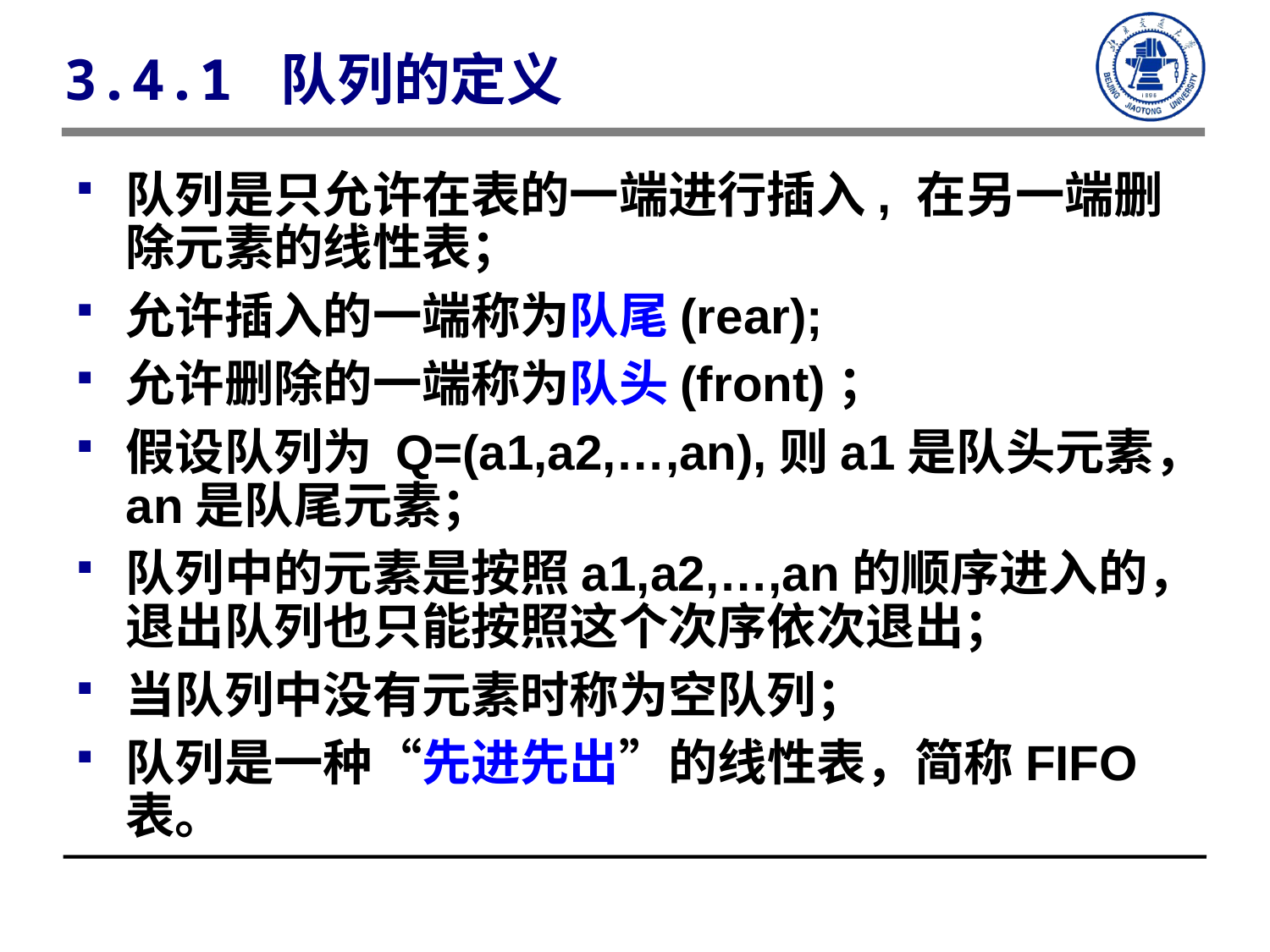

3.4.1 队列的定义
队列是只允许在表的一端进行插入, 在另一端删除元素的线性表；
允许插入的一端称为队尾(rear);
允许删除的一端称为队头(front)；
假设队列为 Q=(a1,a2,…,an),则a1是队头元素，an是队尾元素；
队列中的元素是按照a1,a2,…,an的顺序进入的，退出队列也只能按照这个次序依次退出；
当队列中没有元素时称为空队列；
队列是一种“先进先出”的线性表，简称FIFO表。